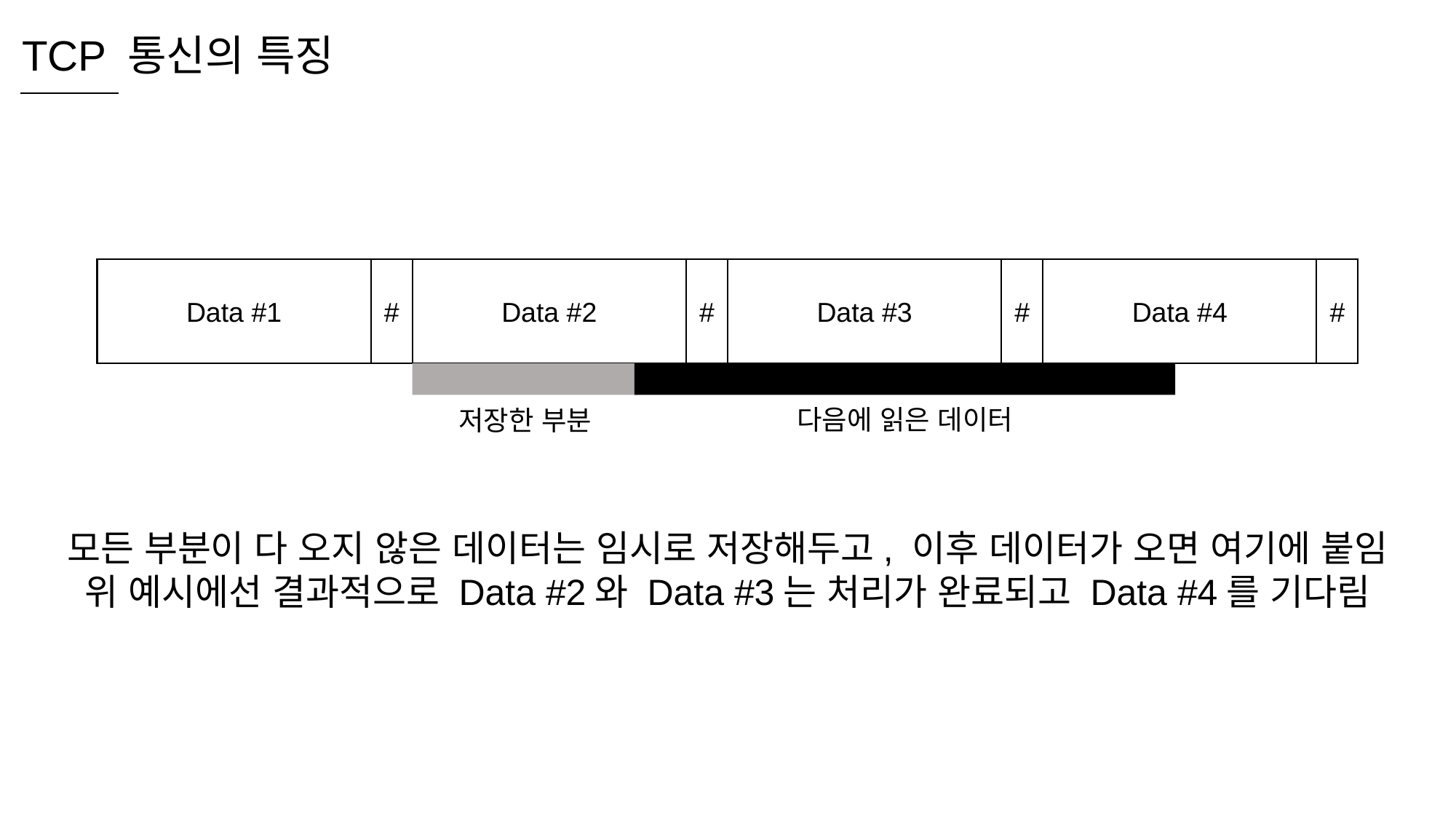

TCP 통신의 특징
Data #1
#
Data #2
#
Data #3
#
Data #4
#

다음에 읽은 데이터
저장한 부분
모든 부분이 다 오지 않은 데이터는 임시로 저장해두고, 이후 데이터가 오면 여기에 붙임
위 예시에선 결과적으로 Data #2와 Data #3는 처리가 완료되고 Data #4를 기다림